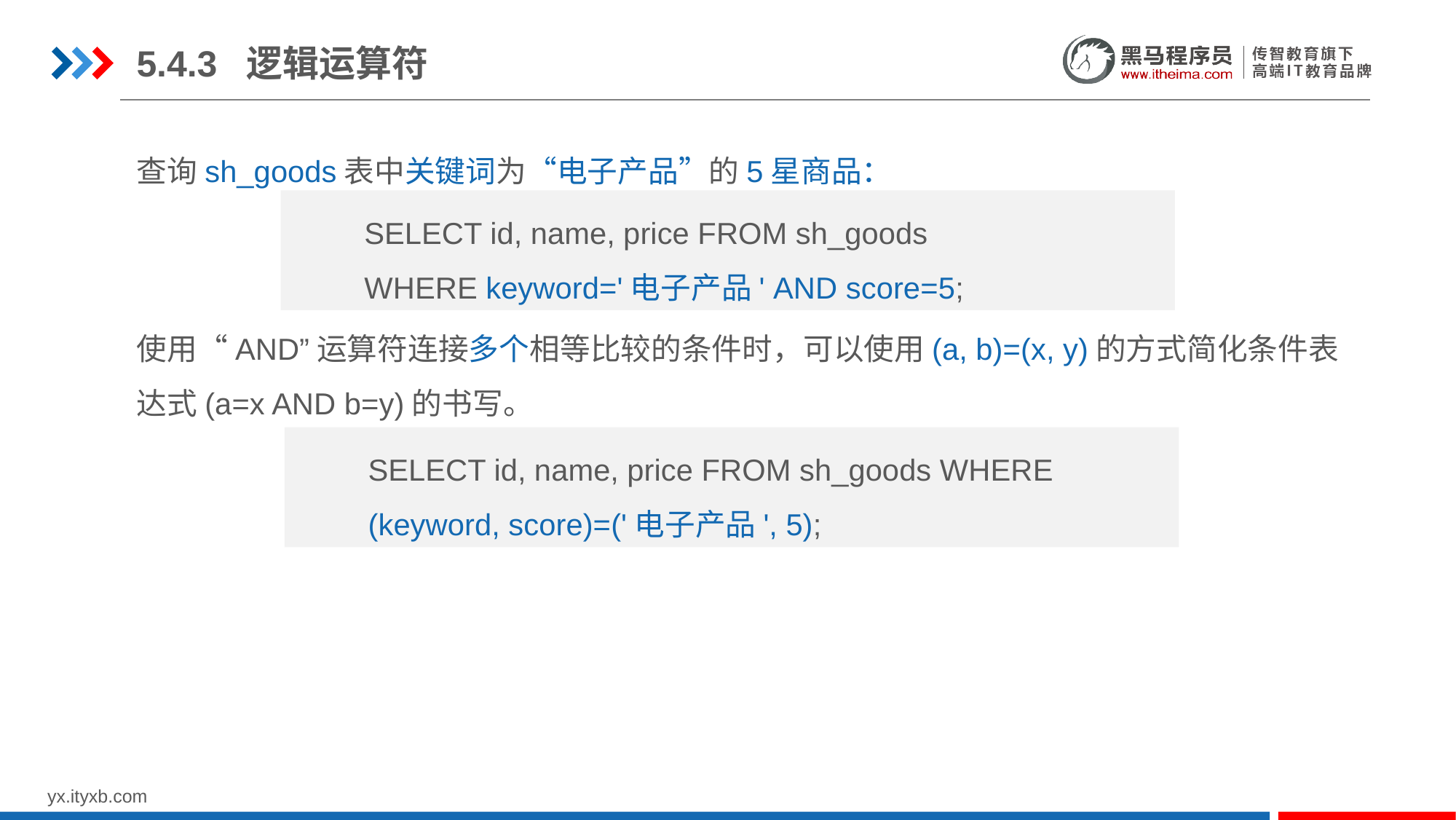

5.4.3  逻辑运算符
查询sh_goods表中关键词为“电子产品”的5星商品：
SELECT id, name, price FROM sh_goods
WHERE keyword='电子产品' AND score=5;
使用“AND”运算符连接多个相等比较的条件时，可以使用(a, b)=(x, y)的方式简化条件表达式(a=x AND b=y)的书写。
SELECT id, name, price FROM sh_goods WHERE (keyword, score)=('电子产品', 5);